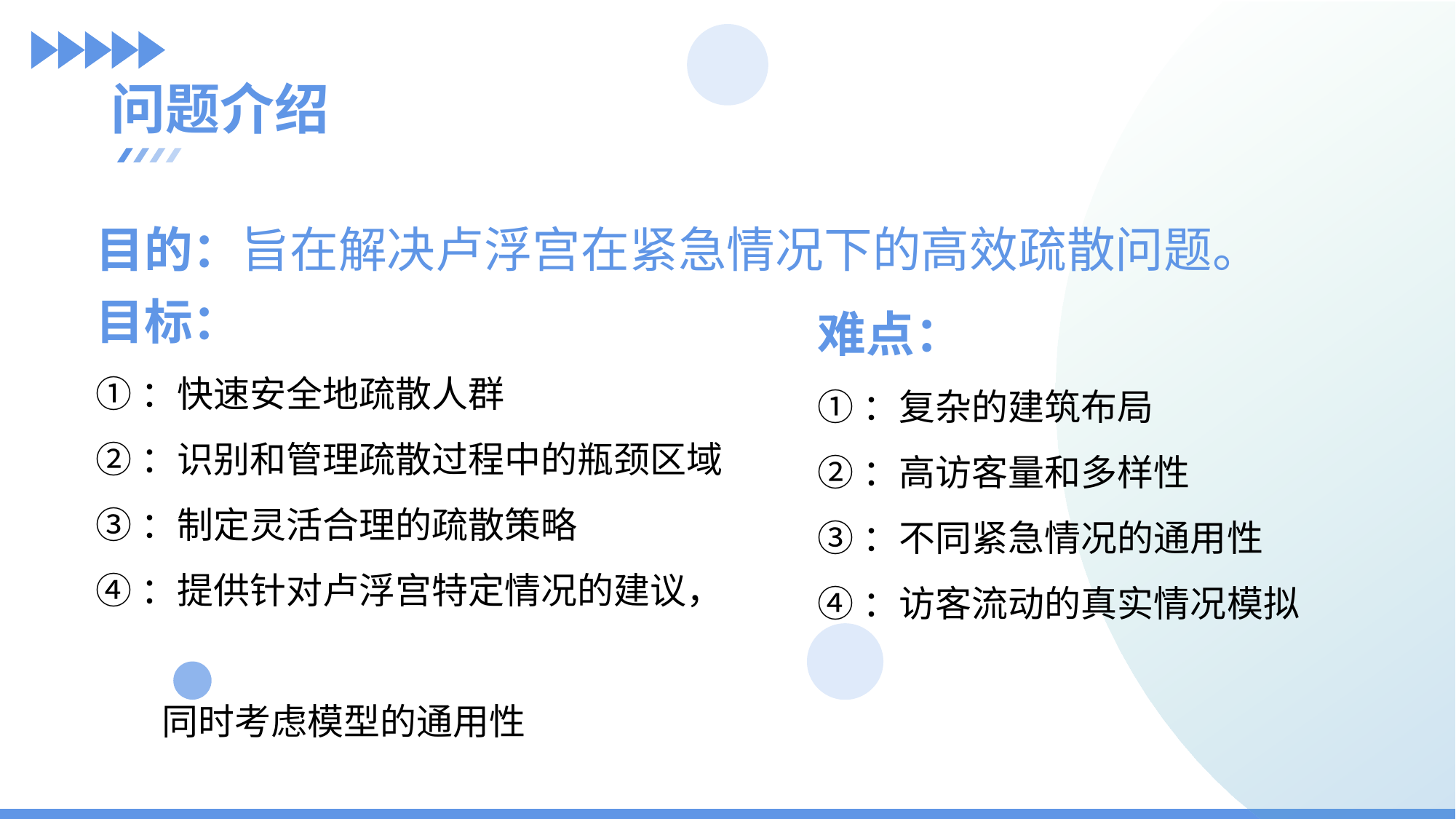

问题介绍

目的：旨在解决卢浮宫在紧急情况下的高效疏散问题。

目标：
①：快速安全地疏散人群
②：识别和管理疏散过程中的瓶颈区域
③：制定灵活合理的疏散策略
④：提供针对卢浮宫特定情况的建议，
       同时考虑模型的通用性
难点：
①：复杂的建筑布局
②：高访客量和多样性
③：不同紧急情况的通用性
④：访客流动的真实情况模拟
关键词1
关键词2
关键词3
关键词4